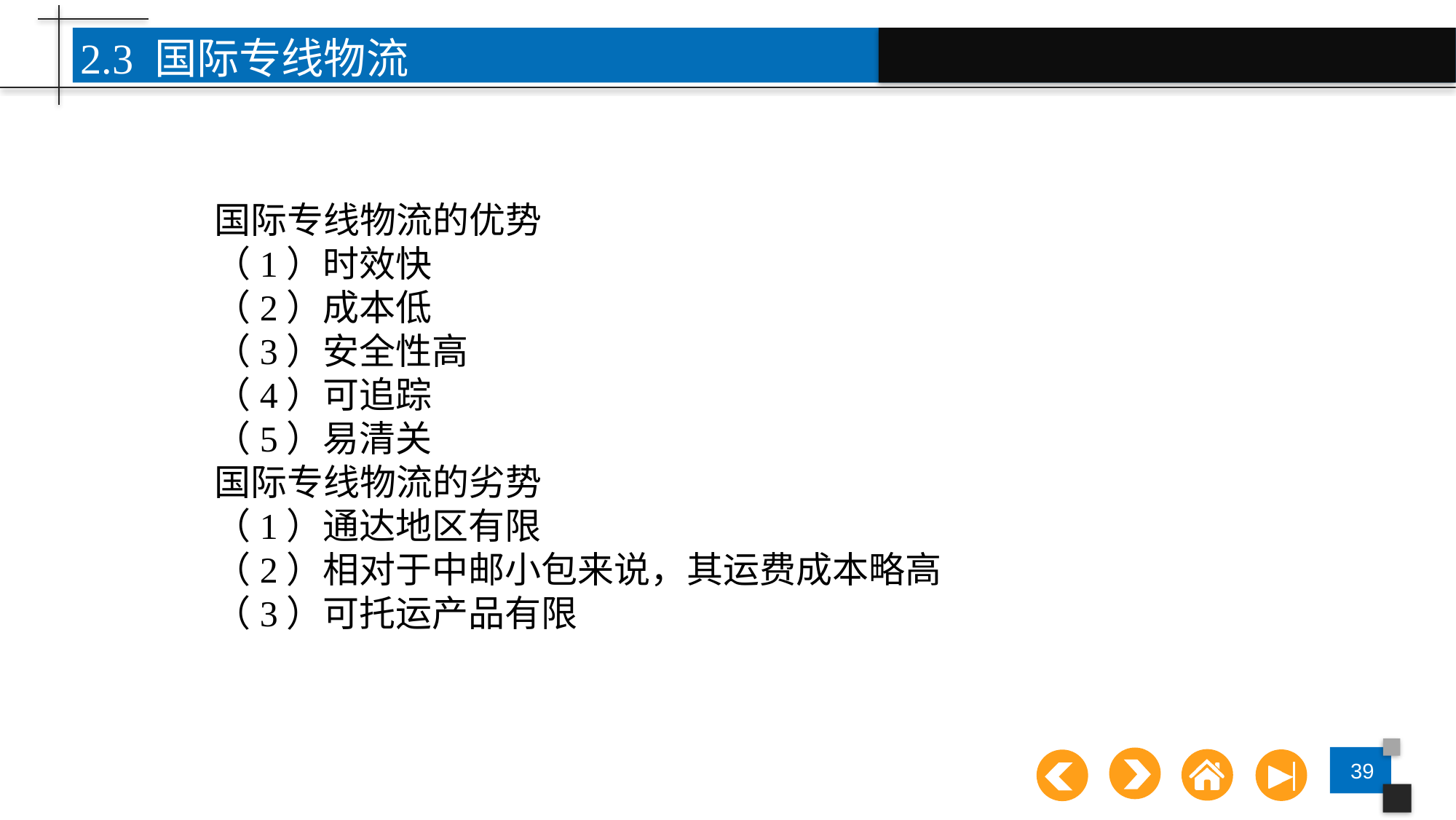

2.3 国际专线物流
国际专线物流的优势
（1）时效快
（2）成本低
（3）安全性高
（4）可追踪
（5）易清关
国际专线物流的劣势
（1）通达地区有限
（2）相对于中邮小包来说，其运费成本略高
（3）可托运产品有限